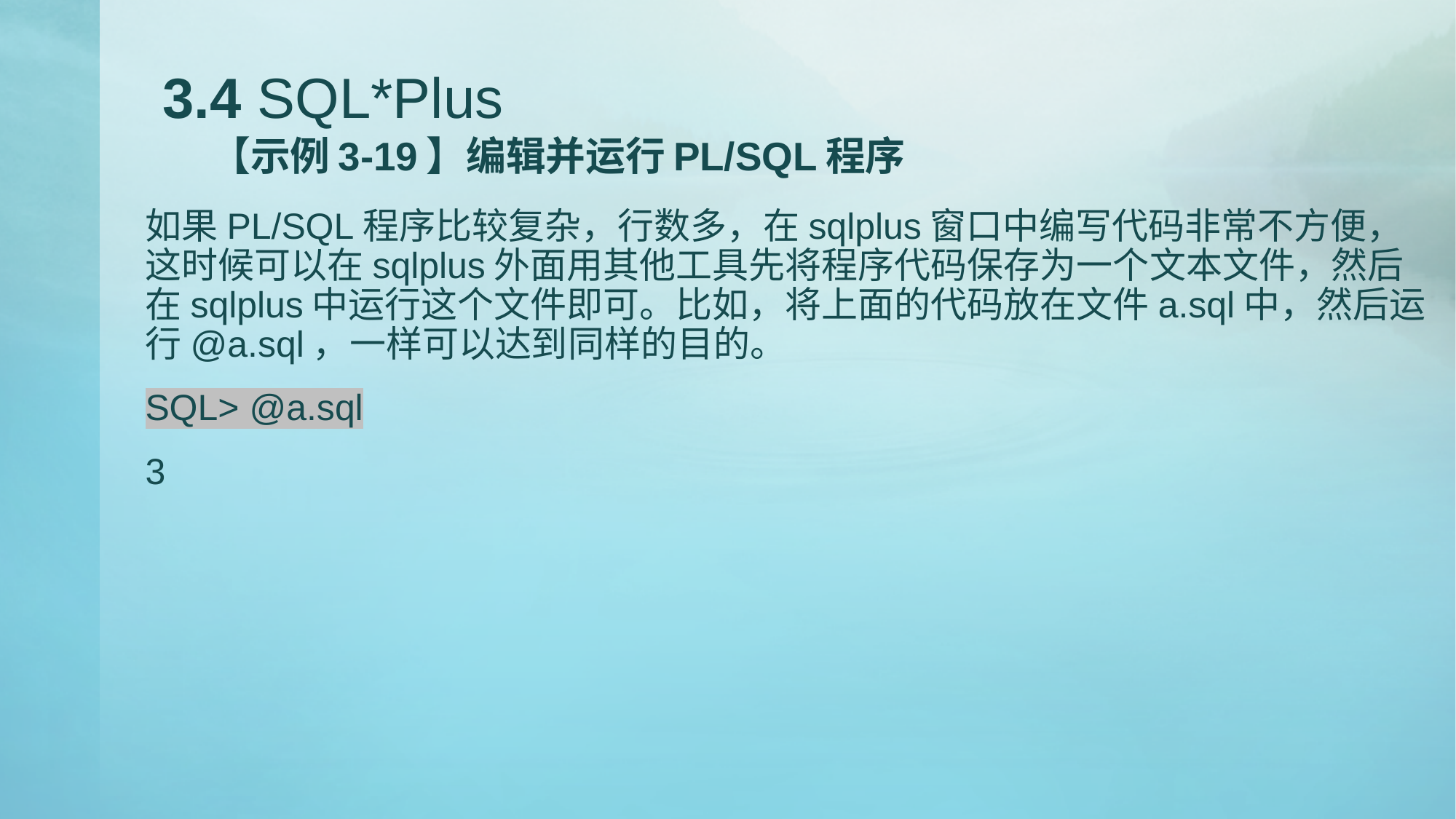

# 3.4 SQL*Plus 【示例3-19】编辑并运行PL/SQL程序
如果PL/SQL程序比较复杂，行数多，在sqlplus窗口中编写代码非常不方便，这时候可以在sqlplus外面用其他工具先将程序代码保存为一个文本文件，然后在sqlplus中运行这个文件即可。比如，将上面的代码放在文件a.sql中，然后运行@a.sql，一样可以达到同样的目的。
SQL> @a.sql
3